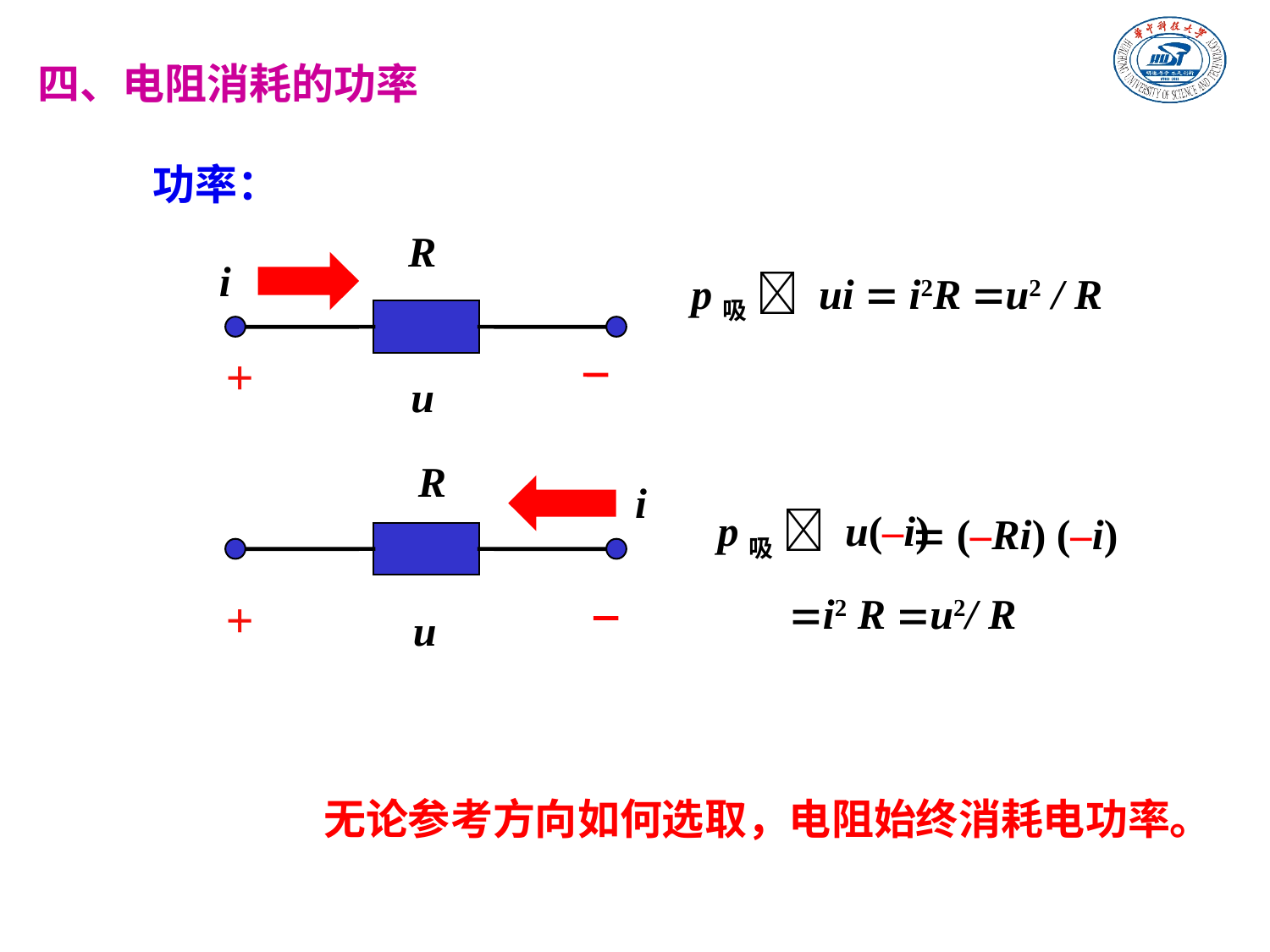

四、电阻消耗的功率
功率：
R
i

p吸 = ui = i2R =u2 / R

+
u

R
i

p吸 = u(–i)
= (–Ri) (–i)

=i2 R =u2/ R
+
u

无论参考方向如何选取，电阻始终消耗电功率。